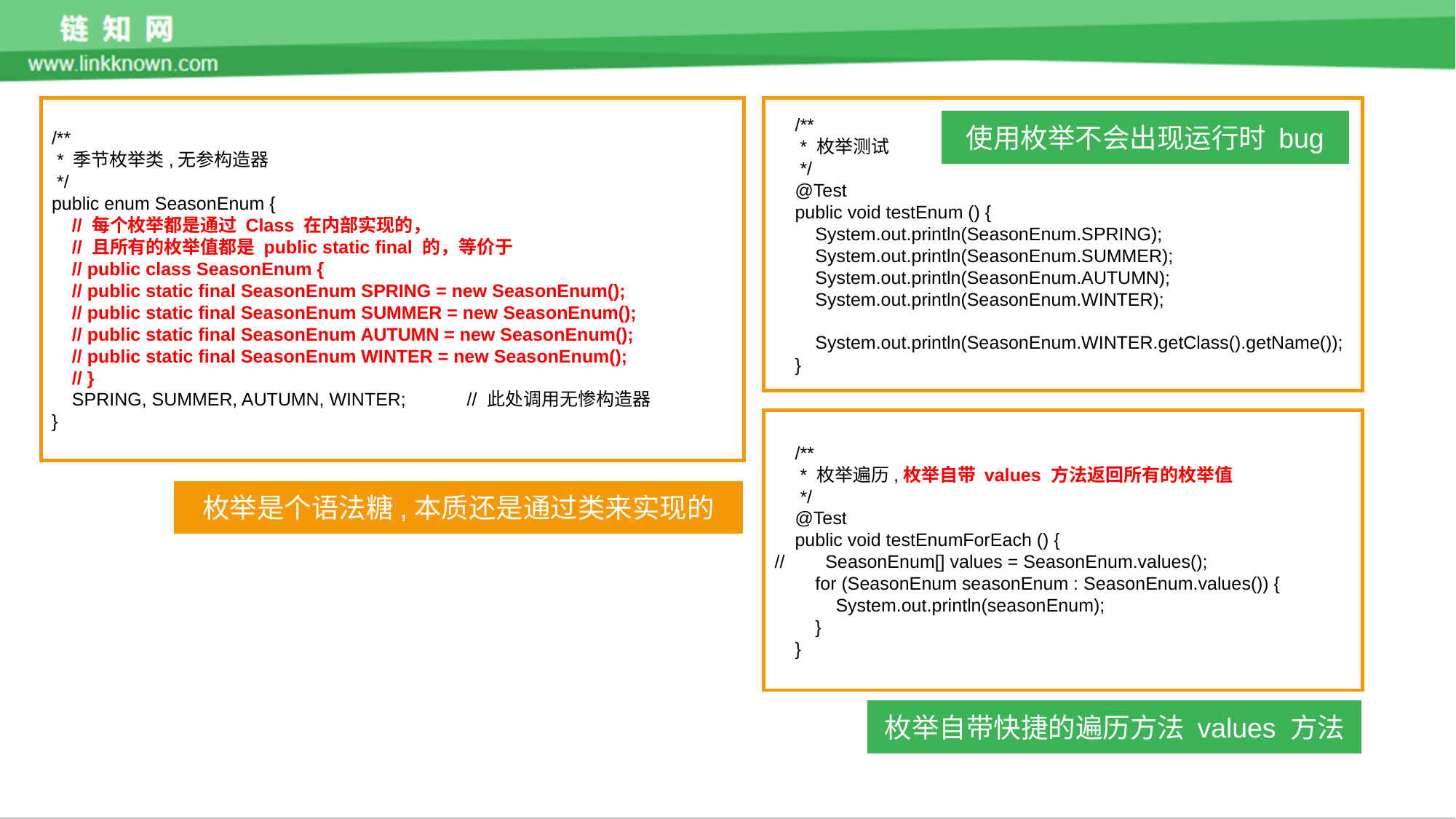

/**
 * 季节枚举类,无参构造器
 */
public enum SeasonEnum {
    // 每个枚举都是通过 Class 在内部实现的，
    // 且所有的枚举值都是 public static final 的，等价于
    // public class SeasonEnum {
    // public static final SeasonEnum SPRING = new SeasonEnum();
    // public static final SeasonEnum SUMMER = new SeasonEnum();
    // public static final SeasonEnum AUTUMN = new SeasonEnum();
    // public static final SeasonEnum WINTER = new SeasonEnum();
    // }
    SPRING, SUMMER, AUTUMN, WINTER;            // 此处调用无惨构造器
}
    /**
     * 枚举测试
     */
    @Test
    public void testEnum () {
        System.out.println(SeasonEnum.SPRING);
        System.out.println(SeasonEnum.SUMMER);
        System.out.println(SeasonEnum.AUTUMN);
        System.out.println(SeasonEnum.WINTER);

        System.out.println(SeasonEnum.WINTER.getClass().getName());
    }
使用枚举不会出现运行时 bug
    /**
     * 枚举遍历,枚举自带 values 方法返回所有的枚举值
     */
    @Test
    public void testEnumForEach () {
//        SeasonEnum[] values = SeasonEnum.values();
        for (SeasonEnum seasonEnum : SeasonEnum.values()) {
            System.out.println(seasonEnum);
        }
    }
枚举是个语法糖,本质还是通过类来实现的
枚举自带快捷的遍历方法 values 方法